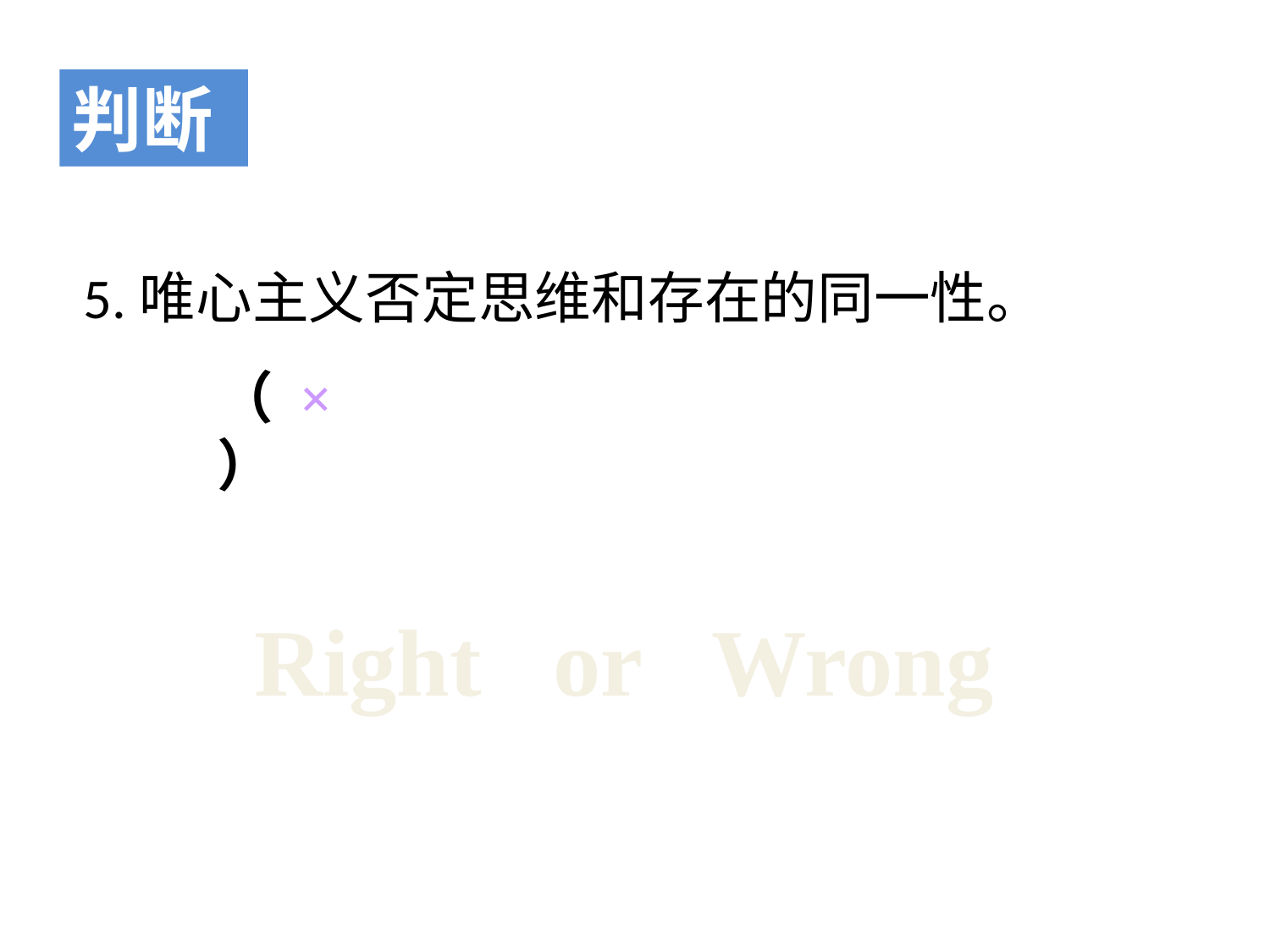

判断
    5.唯心主义否定思维和存在的同一性。
（ × ）

Right   or   Wrong